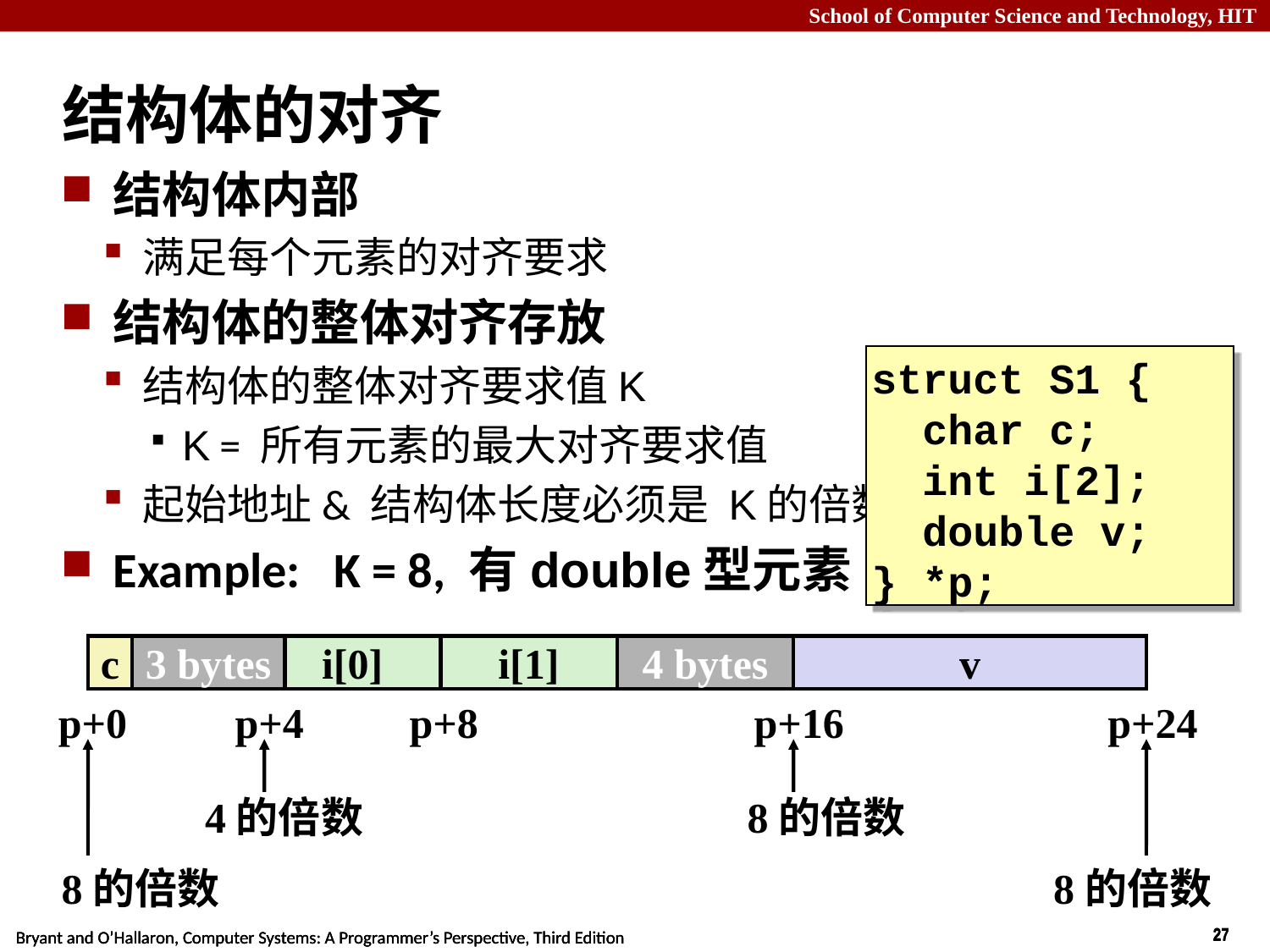

# 结构体的对齐
结构体内部
满足每个元素的对齐要求
结构体的整体对齐存放
结构体的整体对齐要求值K
K = 所有元素的最大对齐要求值
起始地址& 结构体长度必须是 K的倍数
Example:   K = 8, 有double型元素
struct S1 {
  char c;
  int i[2];
  double v;
} *p;
c
3 bytes
i[0]
i[1]
4 bytes
v
p+0
p+4
p+8
p+16
p+24

4的倍数
8的倍数
8的倍数
8的倍数